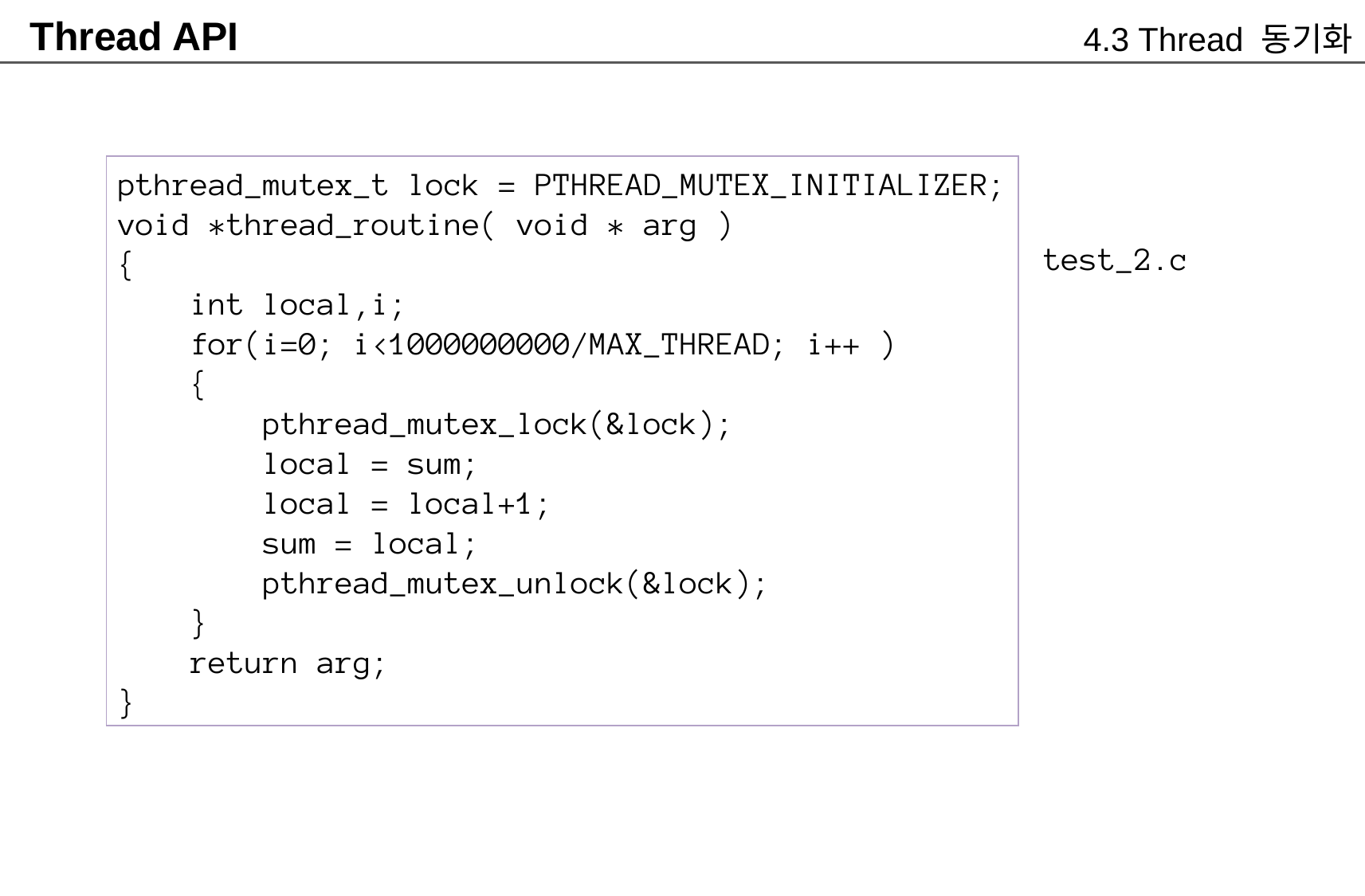

# Thread API
4.3 Thread 동기화

pthread_mutex_t lock = PTHREAD_MUTEX_INITIALIZER;
void *thread_routine( void * arg )
{
    int local,i;
    for(i=0; i<1000000000/MAX_THREAD; i++ )
    {
        pthread_mutex_lock(&lock);
        local = sum;
        local = local+1;
        sum = local;
        pthread_mutex_unlock(&lock);
    }
    return arg;
}
test_2.c